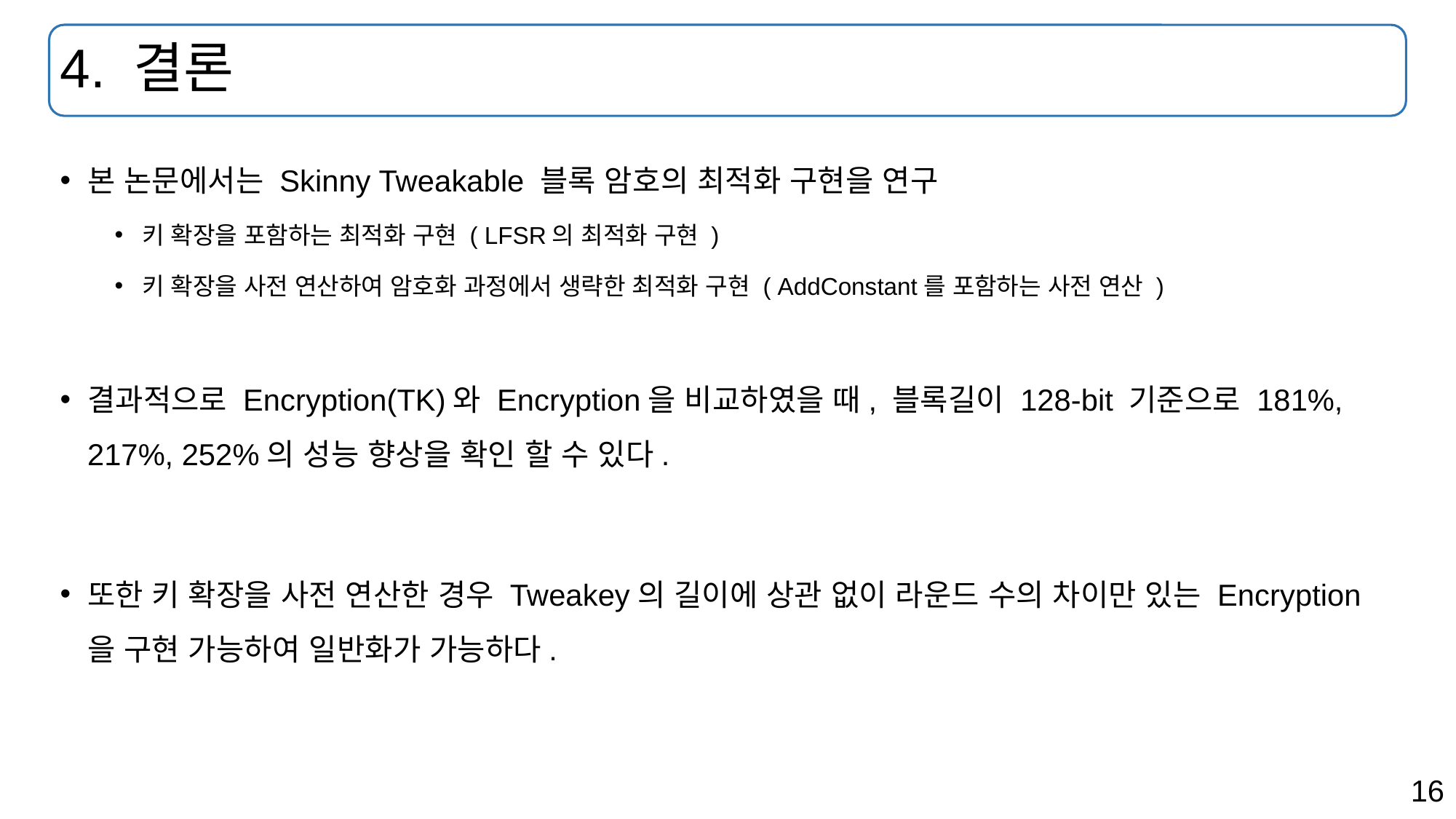

# 4. 결론
본 논문에서는 Skinny Tweakable 블록 암호의 최적화 구현을 연구
키 확장을 포함하는 최적화 구현 ( LFSR의 최적화 구현 )
키 확장을 사전 연산하여 암호화 과정에서 생략한 최적화 구현 ( AddConstant를 포함하는 사전 연산 )

결과적으로 Encryption(TK)와 Encryption을 비교하였을 때, 블록길이 128-bit 기준으로 181%, 217%, 252%의 성능 향상을 확인 할 수 있다.

또한 키 확장을 사전 연산한 경우 Tweakey의 길이에 상관 없이 라운드 수의 차이만 있는 Encryption을 구현 가능하여 일반화가 가능하다.